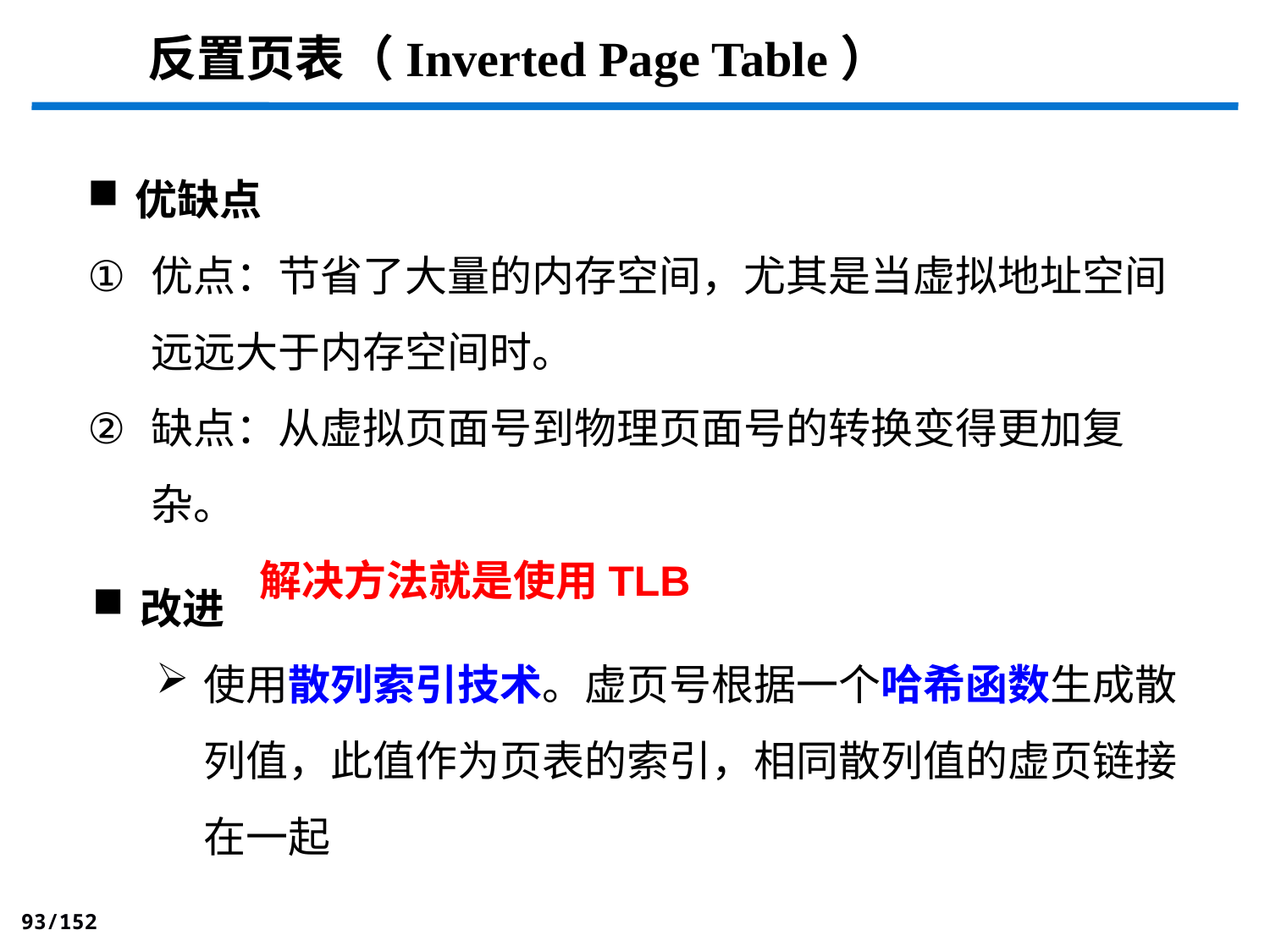

反置页表（Inverted Page Table）
优缺点
优点：节省了大量的内存空间，尤其是当虚拟地址空间远远大于内存空间时。
缺点：从虚拟页面号到物理页面号的转换变得更加复杂。
                 解决方法就是使用TLB
改进
使用散列索引技术。虚页号根据一个哈希函数生成散列值，此值作为页表的索引，相同散列值的虚页链接在一起